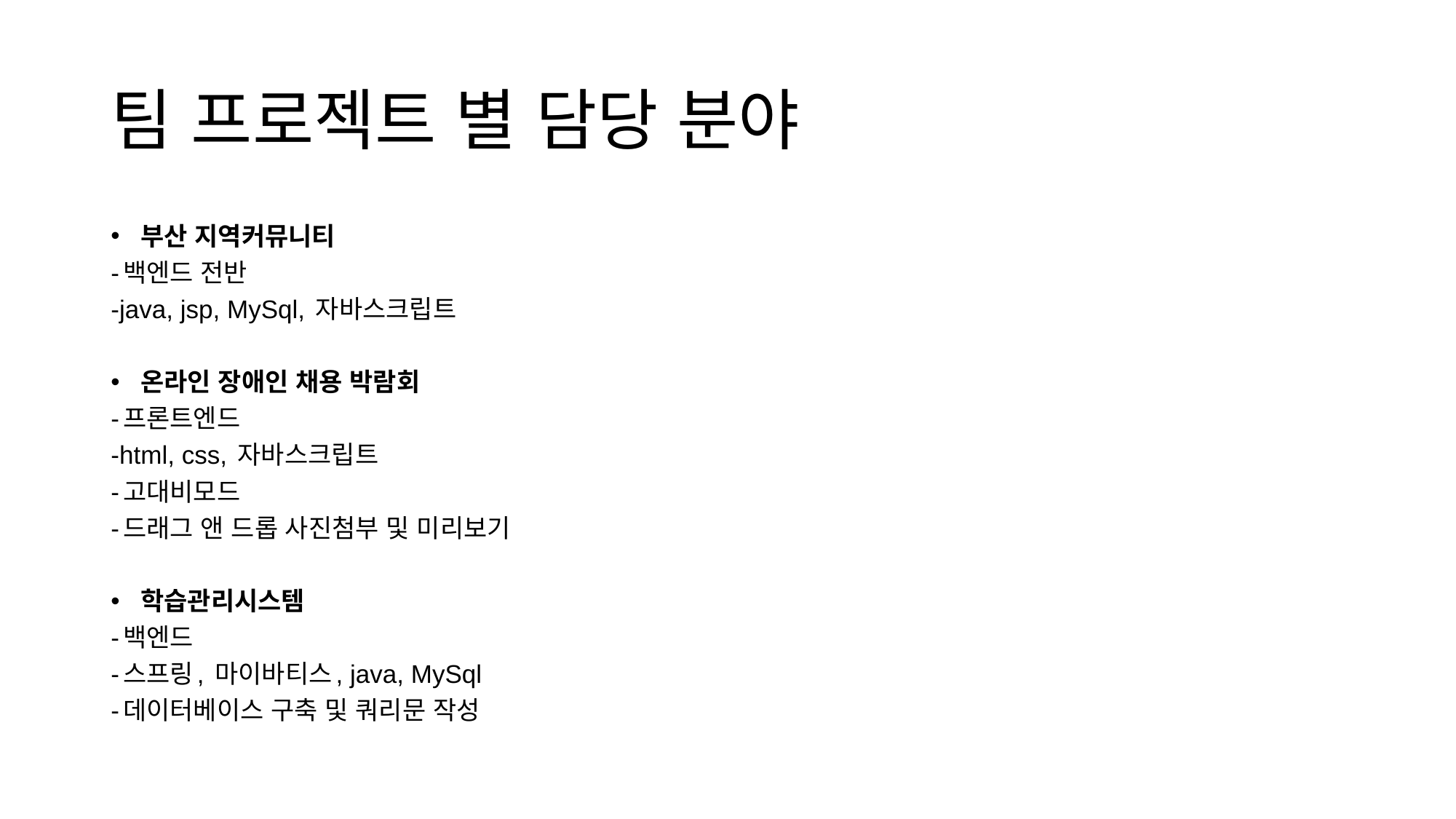

# 팀 프로젝트 별 담당 분야
부산 지역커뮤니티
-백엔드 전반
-java, jsp, MySql, 자바스크립트

온라인 장애인 채용 박람회
-프론트엔드
-html, css, 자바스크립트
-고대비모드
-드래그 앤 드롭 사진첨부 및 미리보기

학습관리시스템
-백엔드
-스프링, 마이바티스, java, MySql
-데이터베이스 구축 및 쿼리문 작성